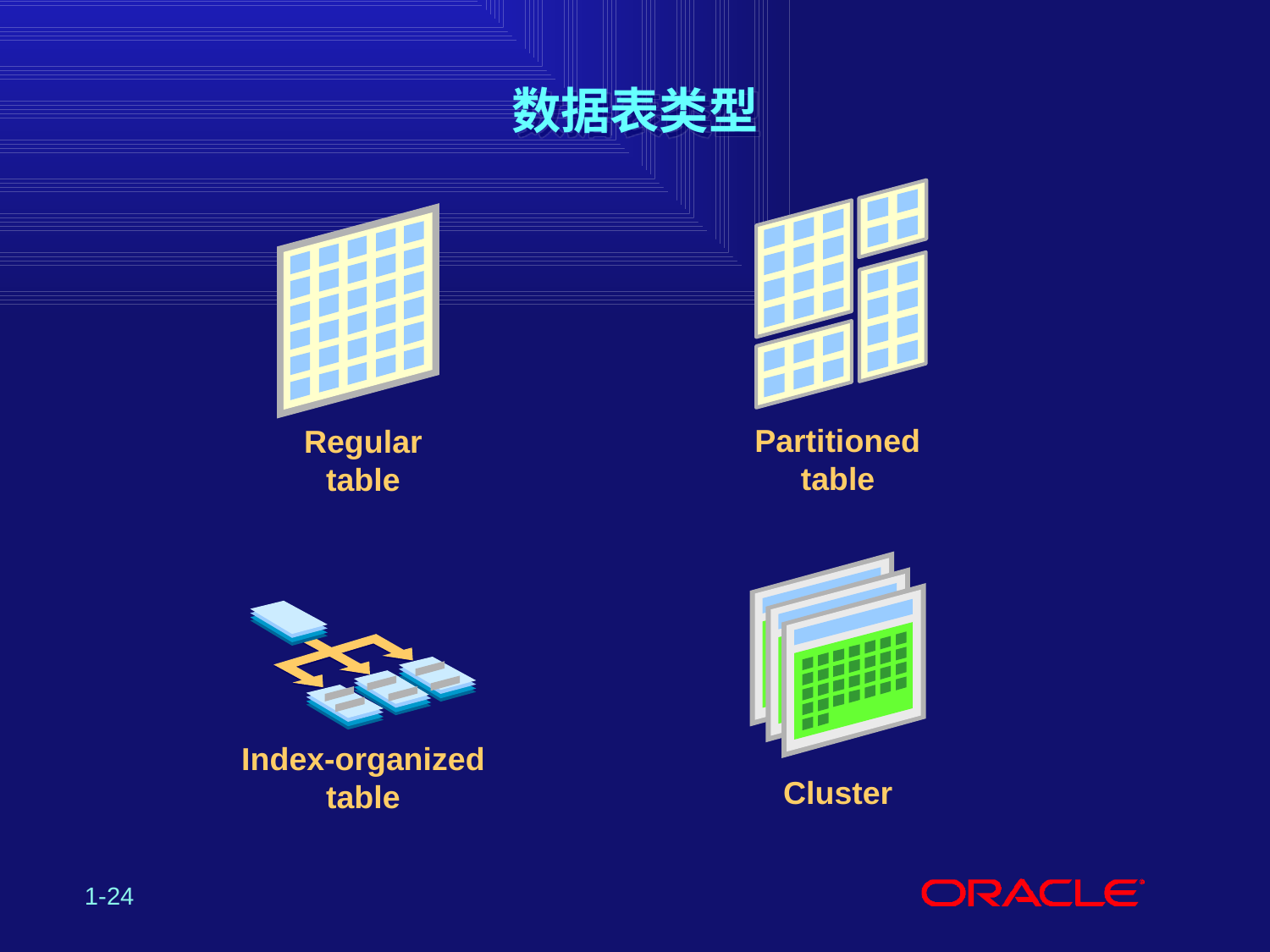

# 数据表类型

Partitioned
table
Regular
table

Cluster

Index-organized
table